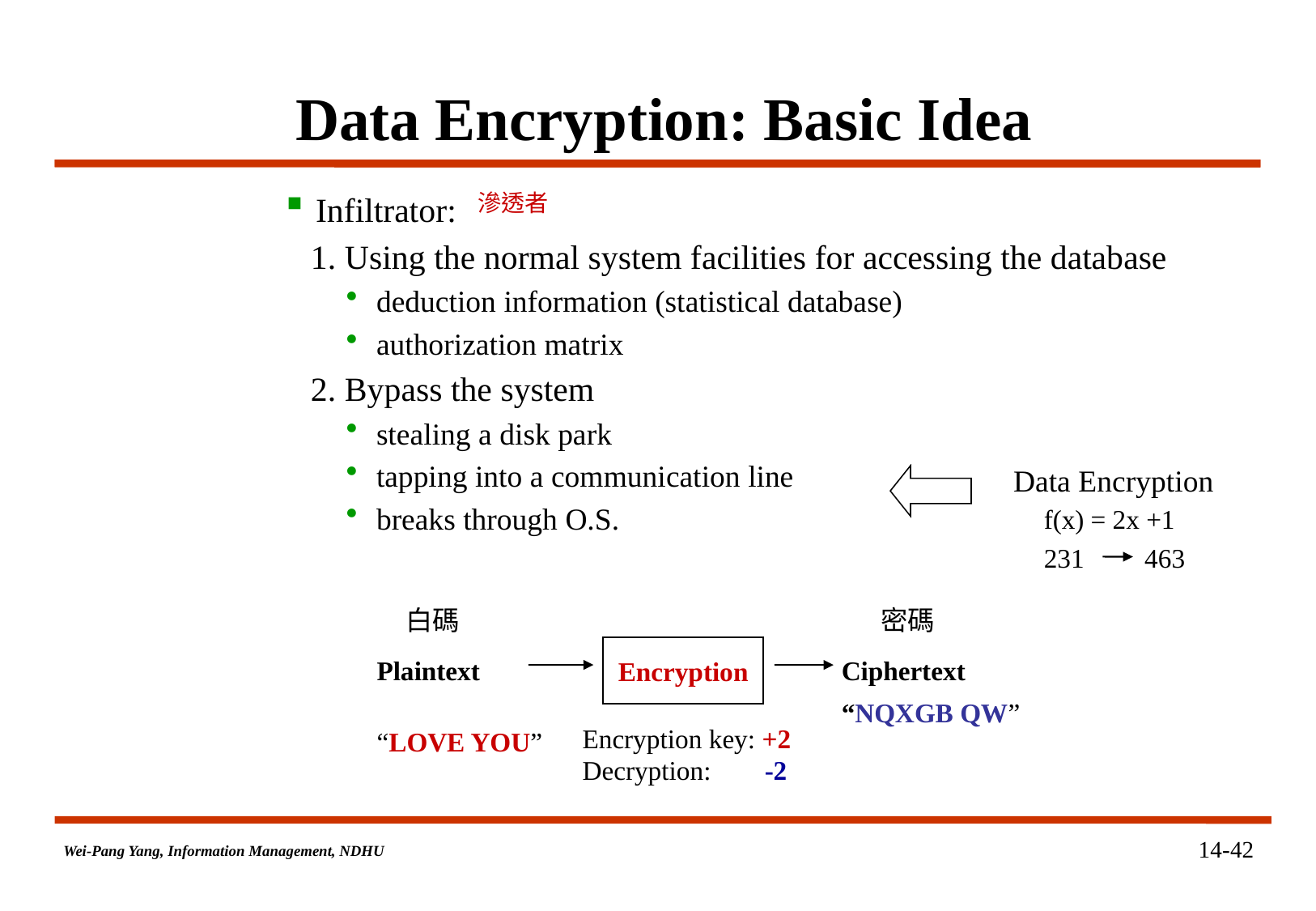

# Data Encryption: Basic Idea
Infiltrator:
   1. Using the normal system facilities for accessing the database
deduction information (statistical database)
authorization matrix
   2. Bypass the system
stealing a disk park
tapping into a communication line
breaks through O.S.

滲透者
Data Encryption

f(x) = 2x +1

231         463

白碼
密碼
Encryption
Plaintext

“LOVE YOU”
Ciphertext

“NQXGB QW”

Encryption key: +2
Decryption:        -2
14-42